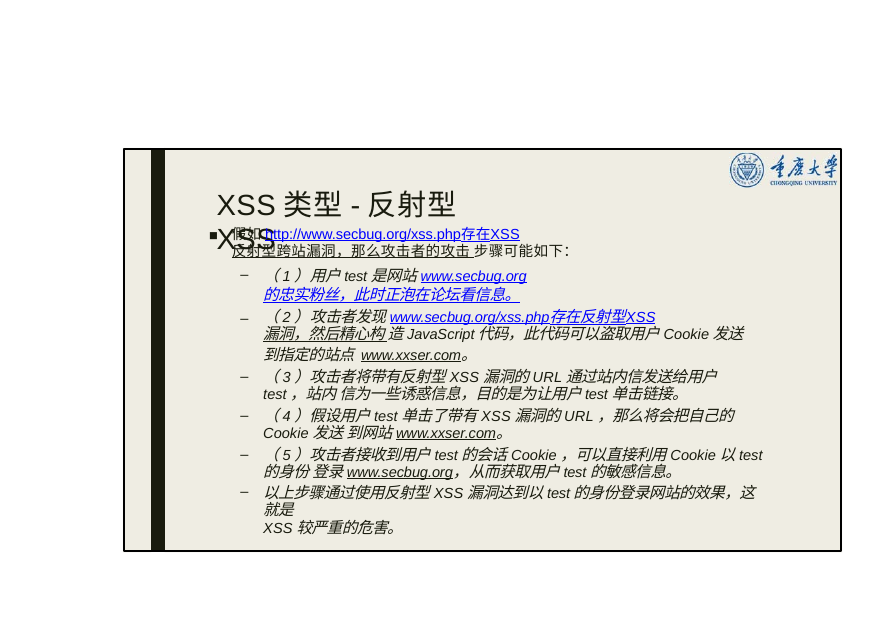

# XSS类型-反射型XSS
假如http://www.secbug.org/xss.php存在XSS反射型跨站漏洞，那么攻击者的攻击 步骤可能如下：
（1）用户test是网站www.secbug.org的忠实粉丝，此时正泡在论坛看信息。
（2）攻击者发现www.secbug.org/xss.php存在反射型XSS漏洞，然后精心构 造JavaScript代码，此代码可以盗取用户Cookie发送到指定的站点 www.xxser.com。
（3）攻击者将带有反射型XSS漏洞的URL通过站内信发送给用户test，站内 信为一些诱惑信息，目的是为让用户test单击链接。
（4）假设用户test单击了带有XSS漏洞的URL，那么将会把自己的Cookie发送 到网站www.xxser.com。
（5）攻击者接收到用户test的会话Cookie，可以直接利用Cookie以test的身份 登录www.secbug.org，从而获取用户test的敏感信息。
以上步骤通过使用反射型XSS漏洞达到以test的身份登录网站的效果，这就是
XSS较严重的危害。